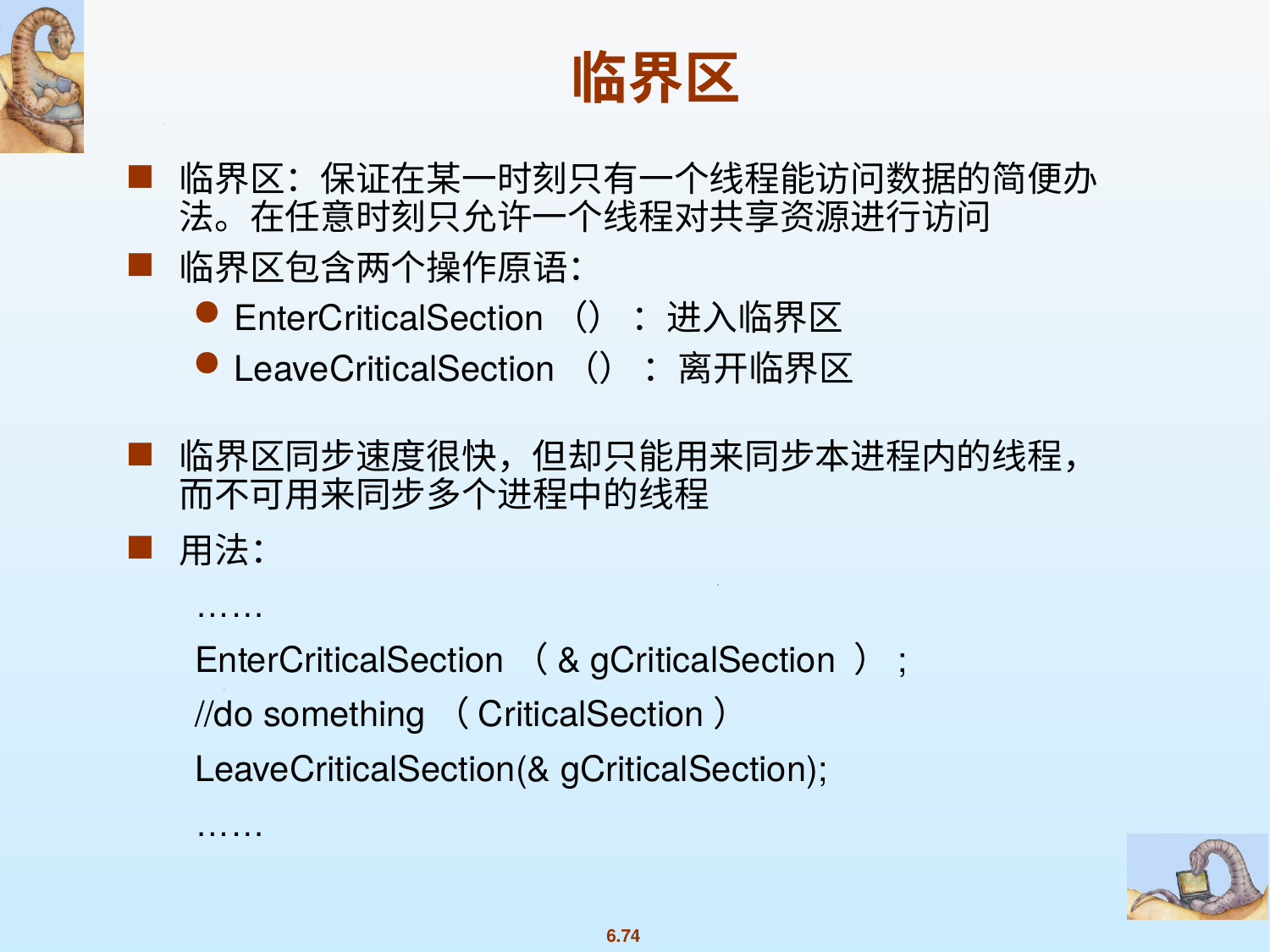

临界区
临界区：保证在某一时刻只有一个线程能访问数据的简便办法。在任意时刻只允许一个线程对共享资源进行访问
临界区包含两个操作原语：
EnterCriticalSection（） ：进入临界区
LeaveCriticalSection（） ：离开临界区
临界区同步速度很快，但却只能用来同步本进程内的线程，而不可用来同步多个进程中的线程
用法：
……
EnterCriticalSection（& gCriticalSection ）;
//do something（CriticalSection）
LeaveCriticalSection(& gCriticalSection);
……